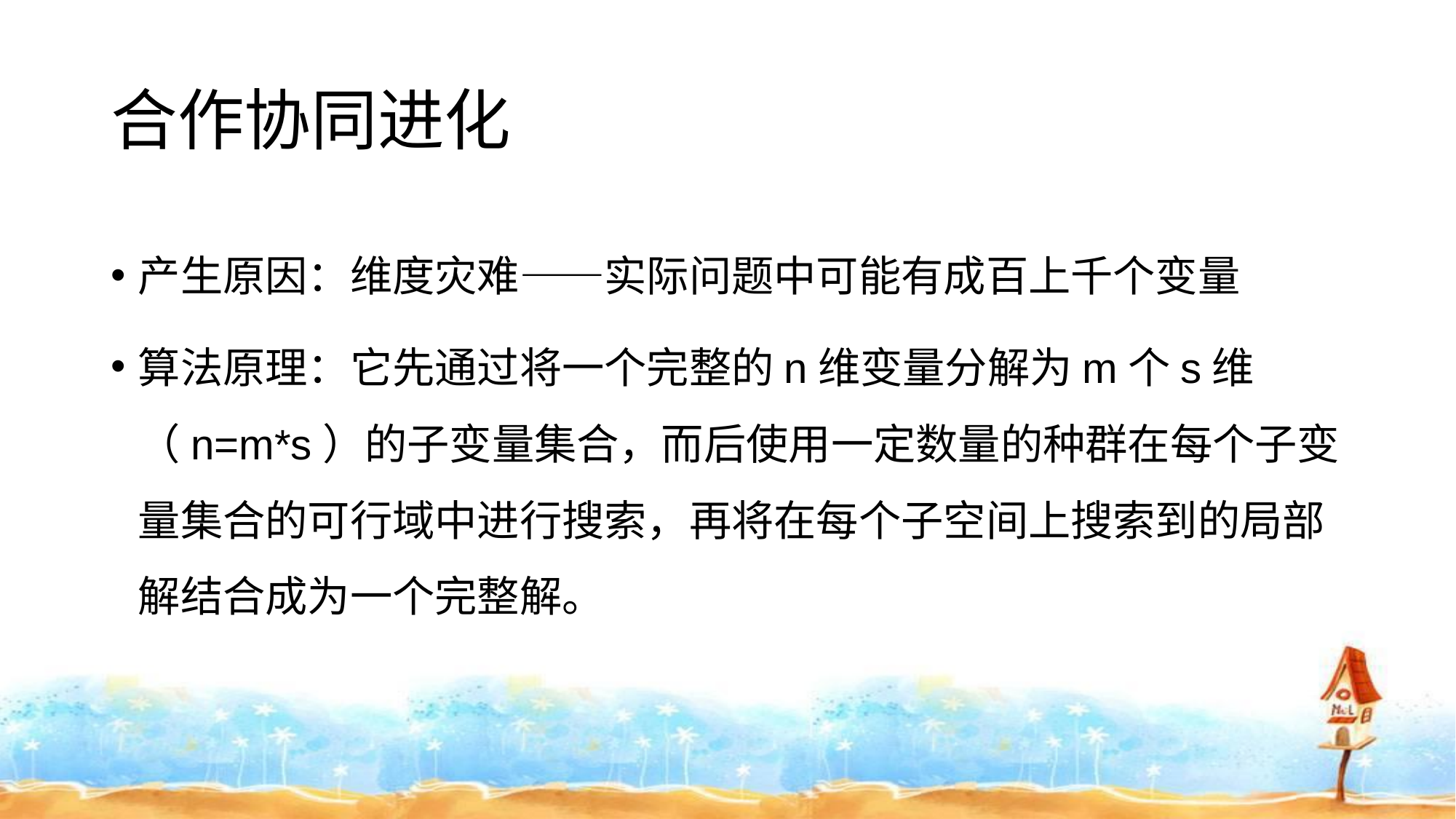

# 合作协同进化
产生原因：维度灾难——实际问题中可能有成百上千个变量
算法原理：它先通过将一个完整的n维变量分解为m个s维（n=m*s）的子变量集合，而后使用一定数量的种群在每个子变量集合的可行域中进行搜索，再将在每个子空间上搜索到的局部解结合成为一个完整解。